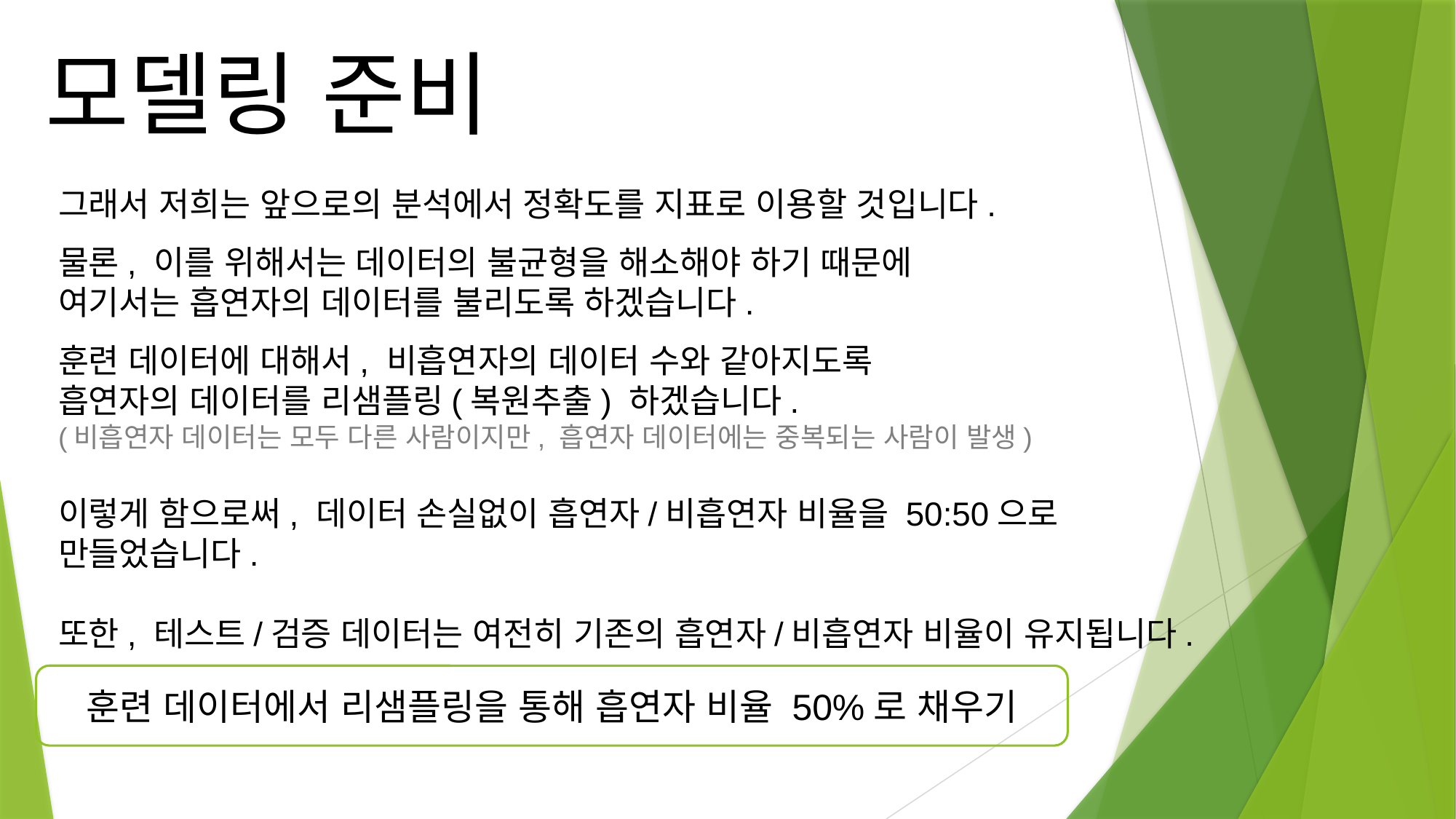

모델링 준비
그래서 저희는 앞으로의 분석에서 정확도를 지표로 이용할 것입니다.

물론, 이를 위해서는 데이터의 불균형을 해소해야 하기 때문에
여기서는 흡연자의 데이터를 불리도록 하겠습니다.

훈련 데이터에 대해서, 비흡연자의 데이터 수와 같아지도록
흡연자의 데이터를 리샘플링(복원추출) 하겠습니다.
(비흡연자 데이터는 모두 다른 사람이지만, 흡연자 데이터에는 중복되는 사람이 발생)

이렇게 함으로써, 데이터 손실없이 흡연자/비흡연자 비율을 50:50으로 만들었습니다.

또한, 테스트/검증 데이터는 여전히 기존의 흡연자/비흡연자 비율이 유지됩니다.
훈련 데이터에서 리샘플링을 통해 흡연자 비율 50%로 채우기